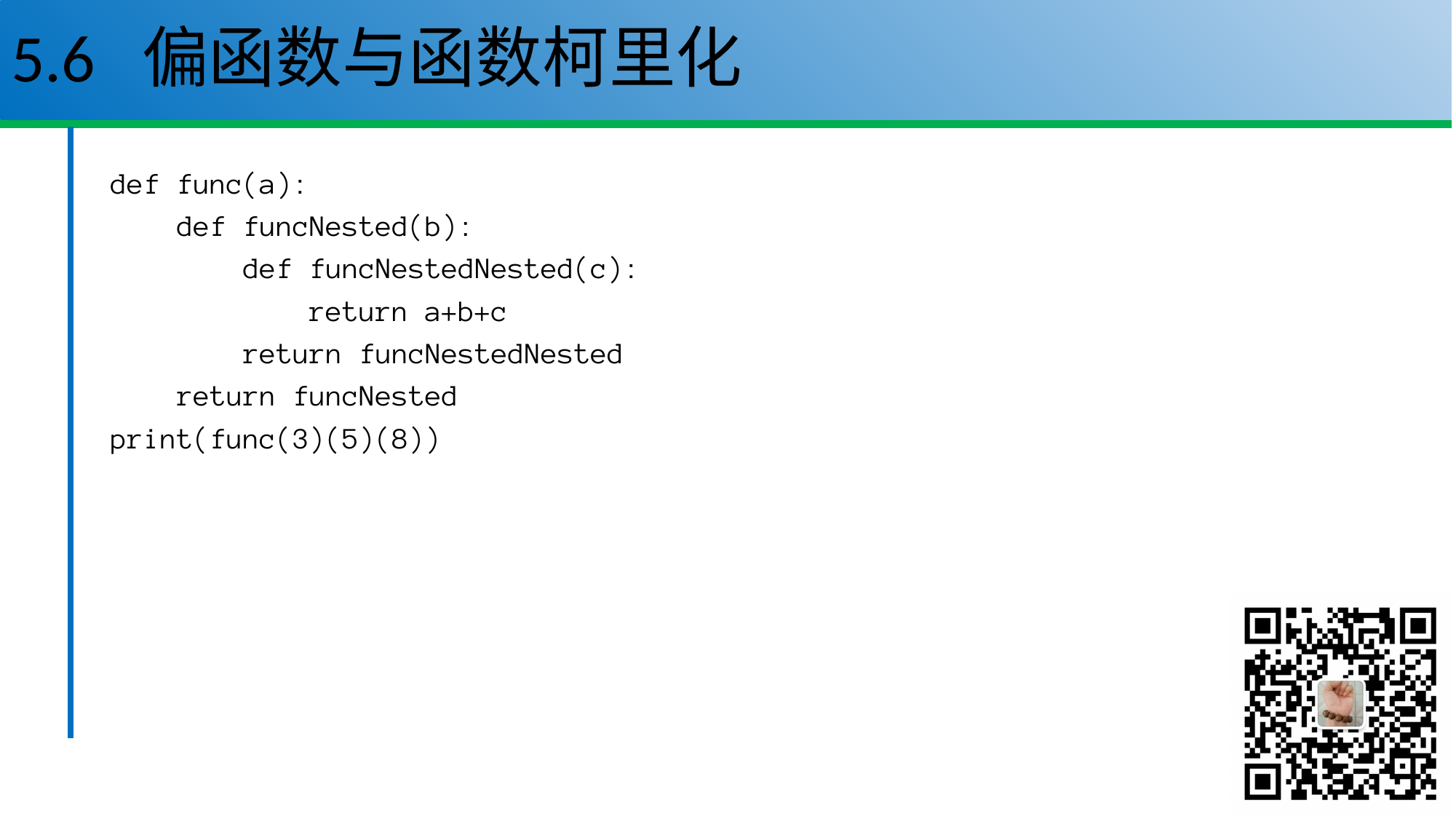

# 5.6  偏函数与函数柯里化
def func(a):
    def funcNested(b):
        def funcNestedNested(c):
            return a+b+c
        return funcNestedNested
    return funcNested
print(func(3)(5)(8))
72